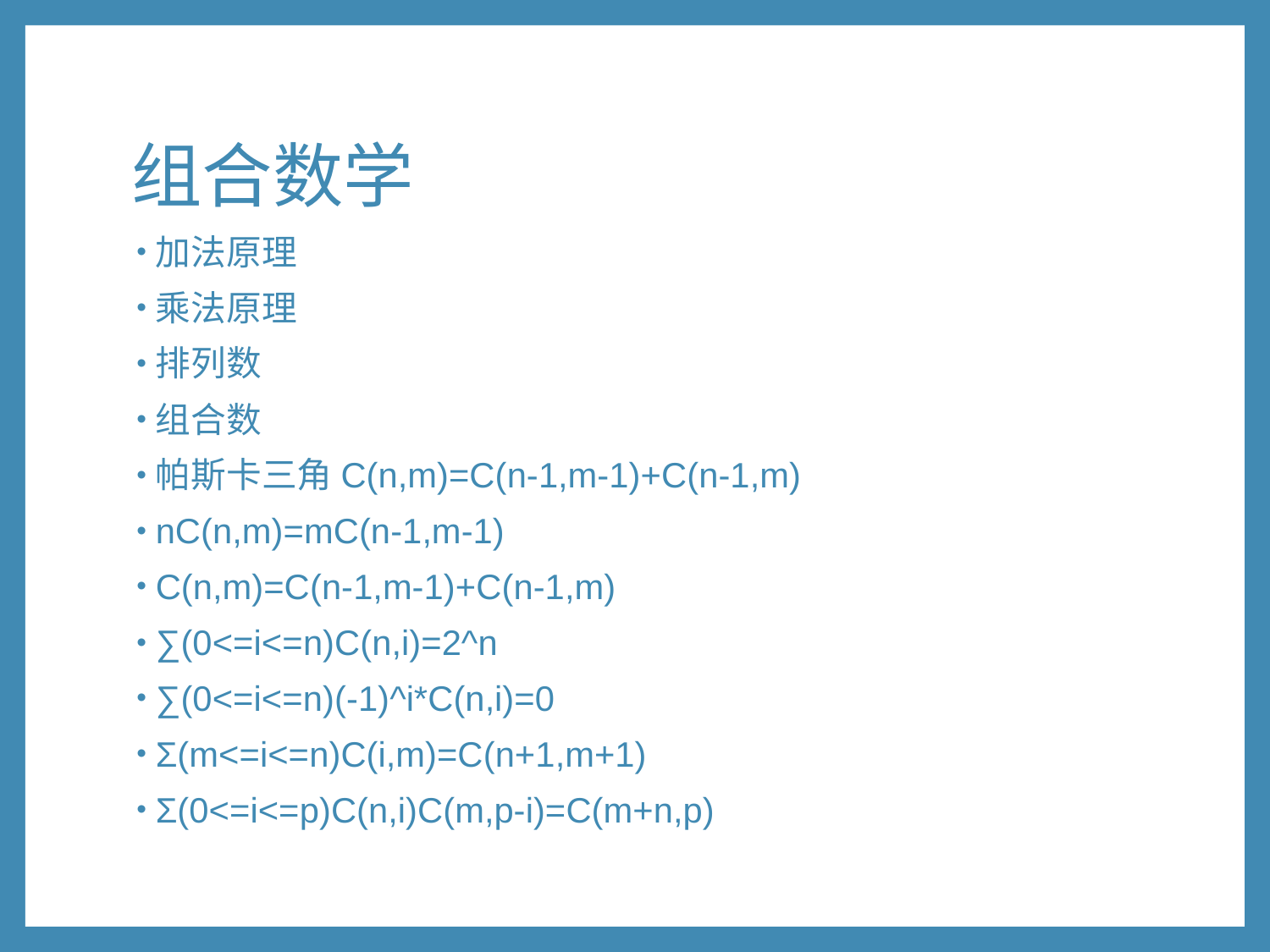

# 组合数学
加法原理
乘法原理
排列数
组合数
帕斯卡三角C(n,m)=C(n-1,m-1)+C(n-1,m)
nC(n,m)=mC(n-1,m-1)
C(n,m)=C(n-1,m-1)+C(n-1,m)
∑(0<=i<=n)C(n,i)=2^n
∑(0<=i<=n)(-1)^i*C(n,i)=0
Σ(m<=i<=n)C(i,m)=C(n+1,m+1)
Σ(0<=i<=p)C(n,i)C(m,p-i)=C(m+n,p)